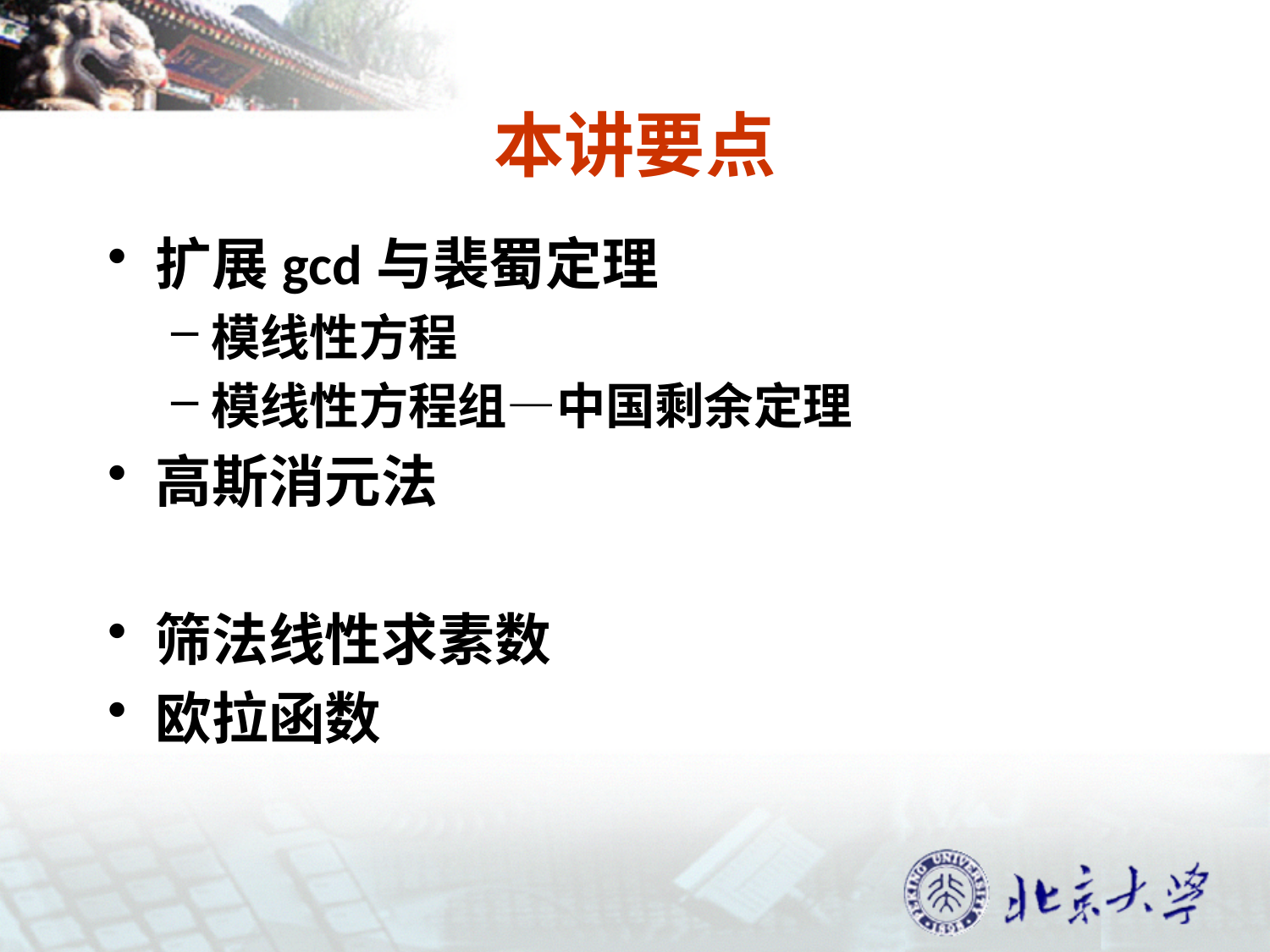

# 本讲要点
扩展gcd与裴蜀定理
模线性方程
模线性方程组—中国剩余定理
高斯消元法

筛法线性求素数
欧拉函数